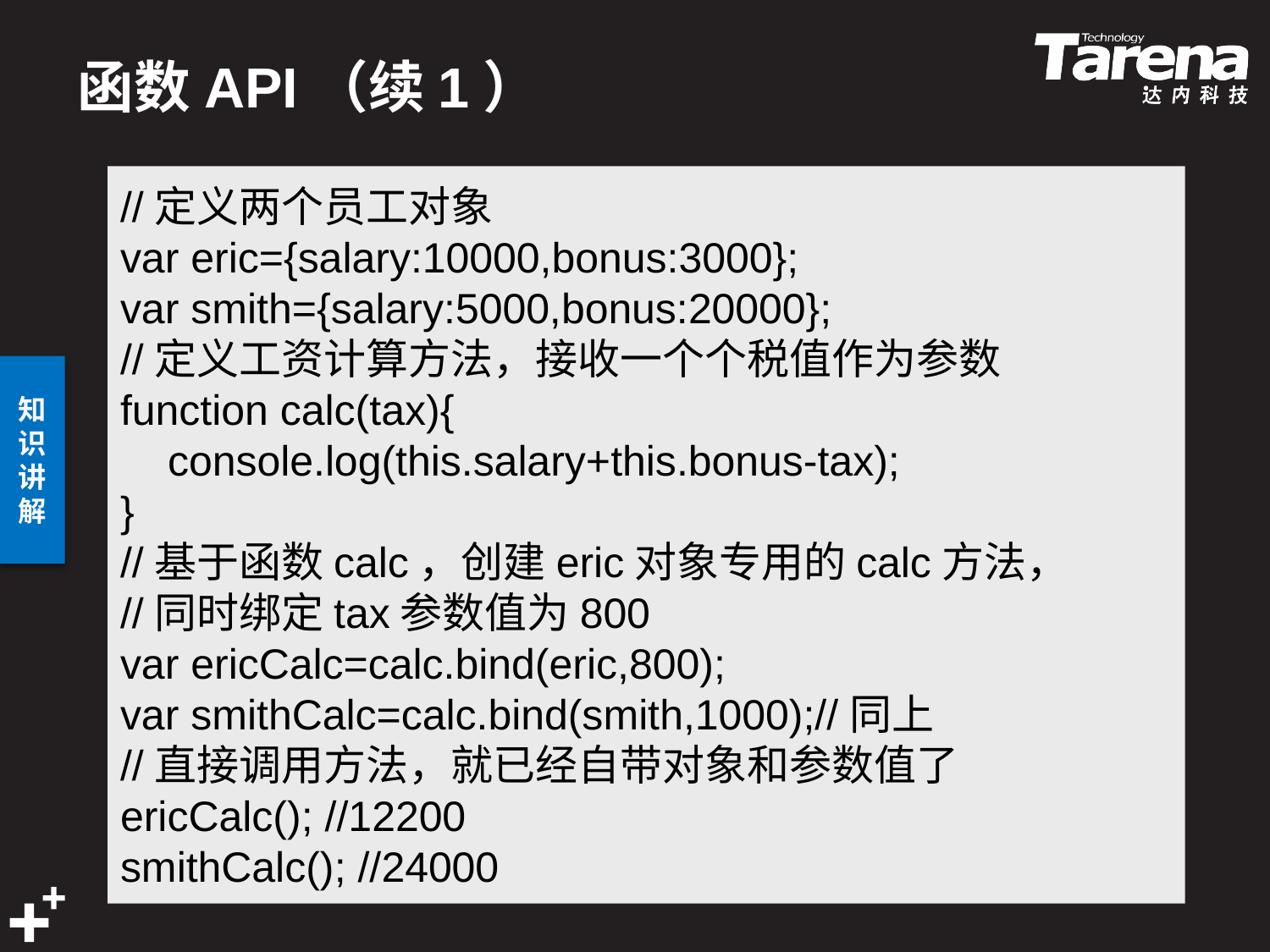

# 函数API（续1）
//定义两个员工对象
var eric={salary:10000,bonus:3000};
var smith={salary:5000,bonus:20000};
//定义工资计算方法，接收一个个税值作为参数
function calc(tax){
    console.log(this.salary+this.bonus-tax);
}
//基于函数calc，创建eric对象专用的calc方法，
//同时绑定tax参数值为800
var ericCalc=calc.bind(eric,800);
var smithCalc=calc.bind(smith,1000);//同上
//直接调用方法，就已经自带对象和参数值了
ericCalc(); //12200
smithCalc(); //24000